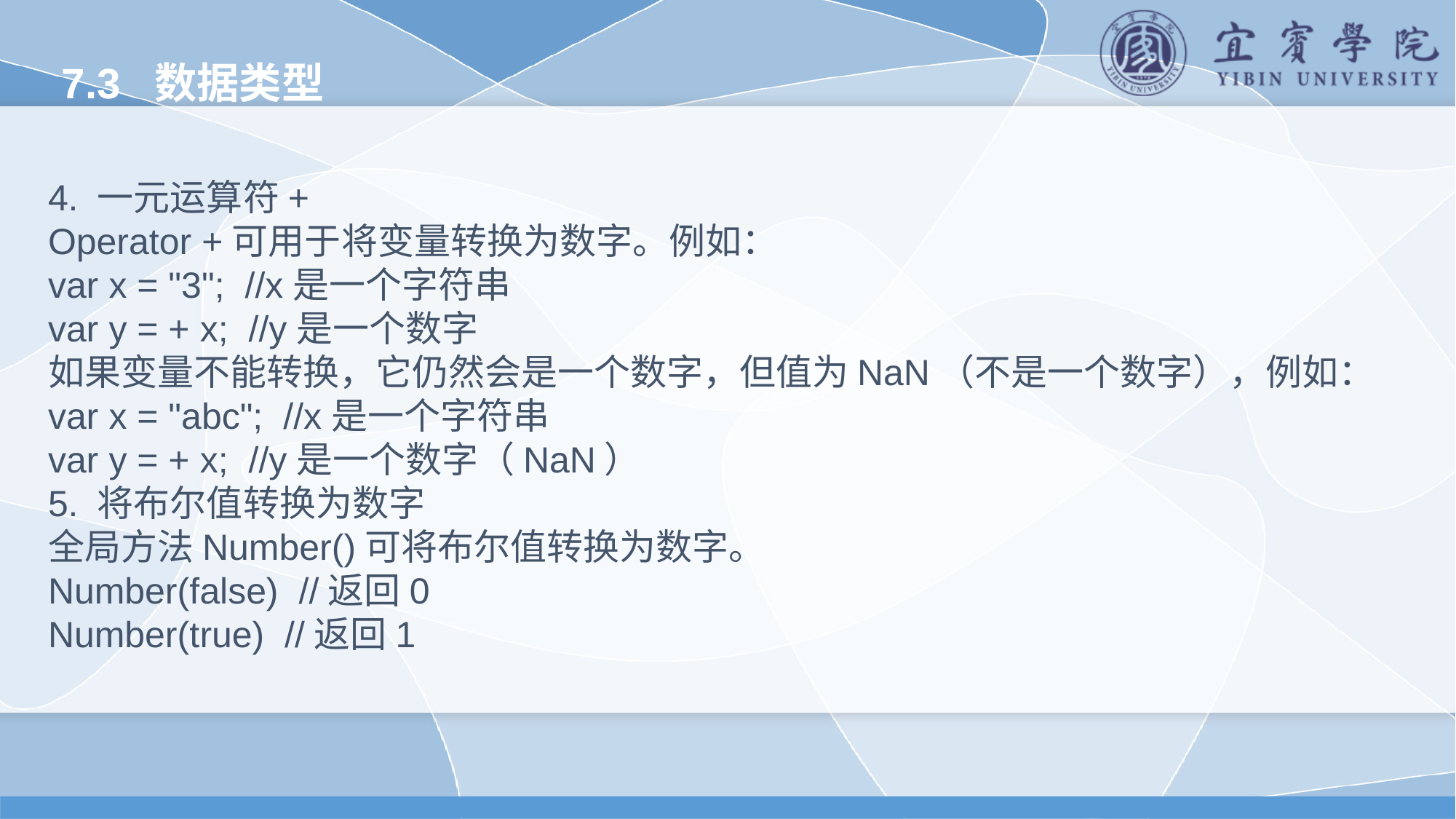

7.3  数据类型
4. 一元运算符+
Operator +可用于将变量转换为数字。例如：
var x = "3";  //x是一个字符串
var y = + x;  //y是一个数字
如果变量不能转换，它仍然会是一个数字，但值为NaN（不是一个数字），例如：
var x = "abc";  //x是一个字符串
var y = + x;  //y是一个数字（NaN）
5. 将布尔值转换为数字
全局方法Number()可将布尔值转换为数字。
Number(false)  //返回0
Number(true)  //返回1